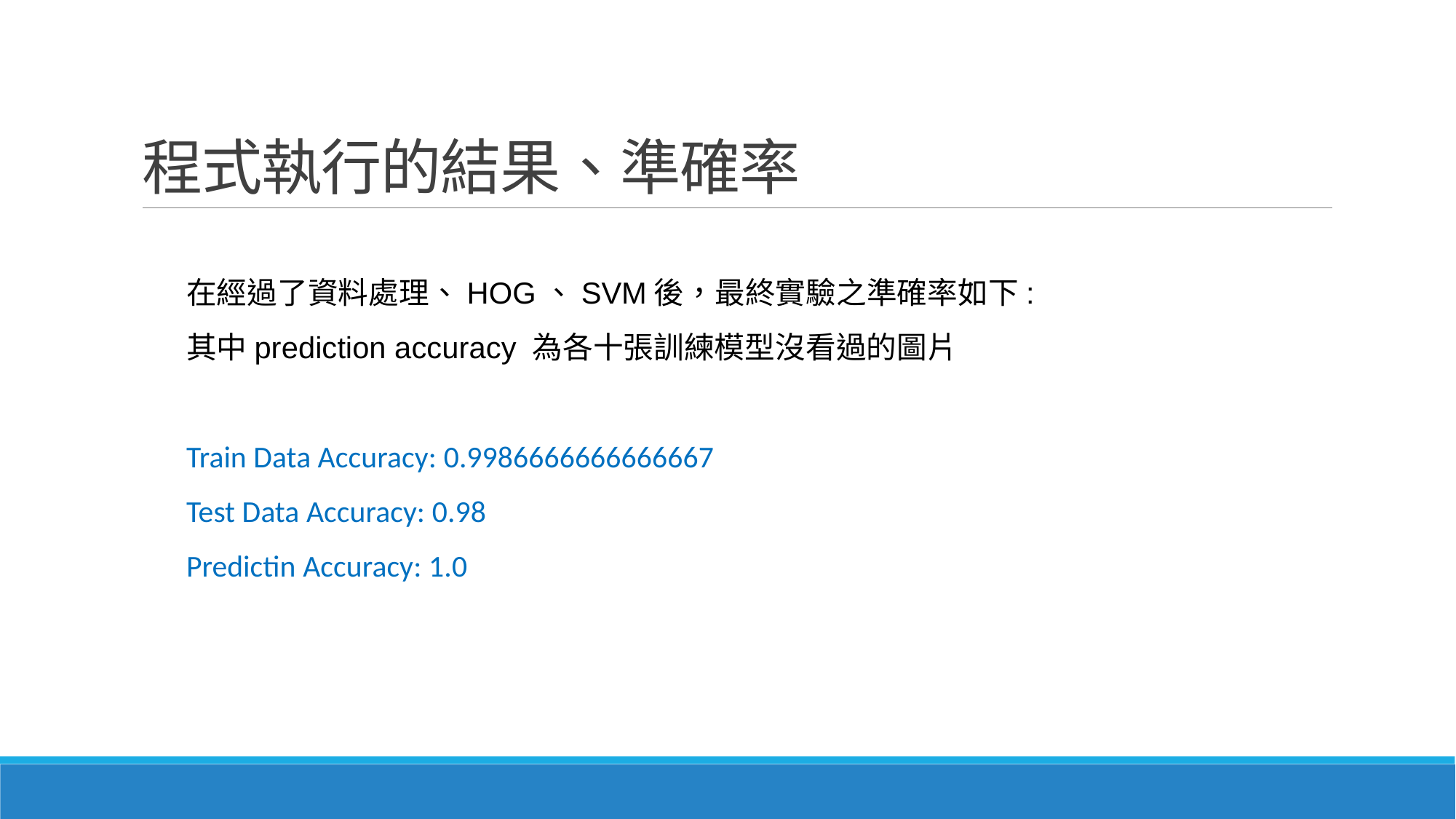

# 程式執行的結果、準確率
在經過了資料處理、HOG、SVM後，最終實驗之準確率如下:
其中prediction accuracy 為各十張訓練模型沒看過的圖片

Train Data Accuracy: 0.9986666666666667
Test Data Accuracy: 0.98
Predictin Accuracy: 1.0